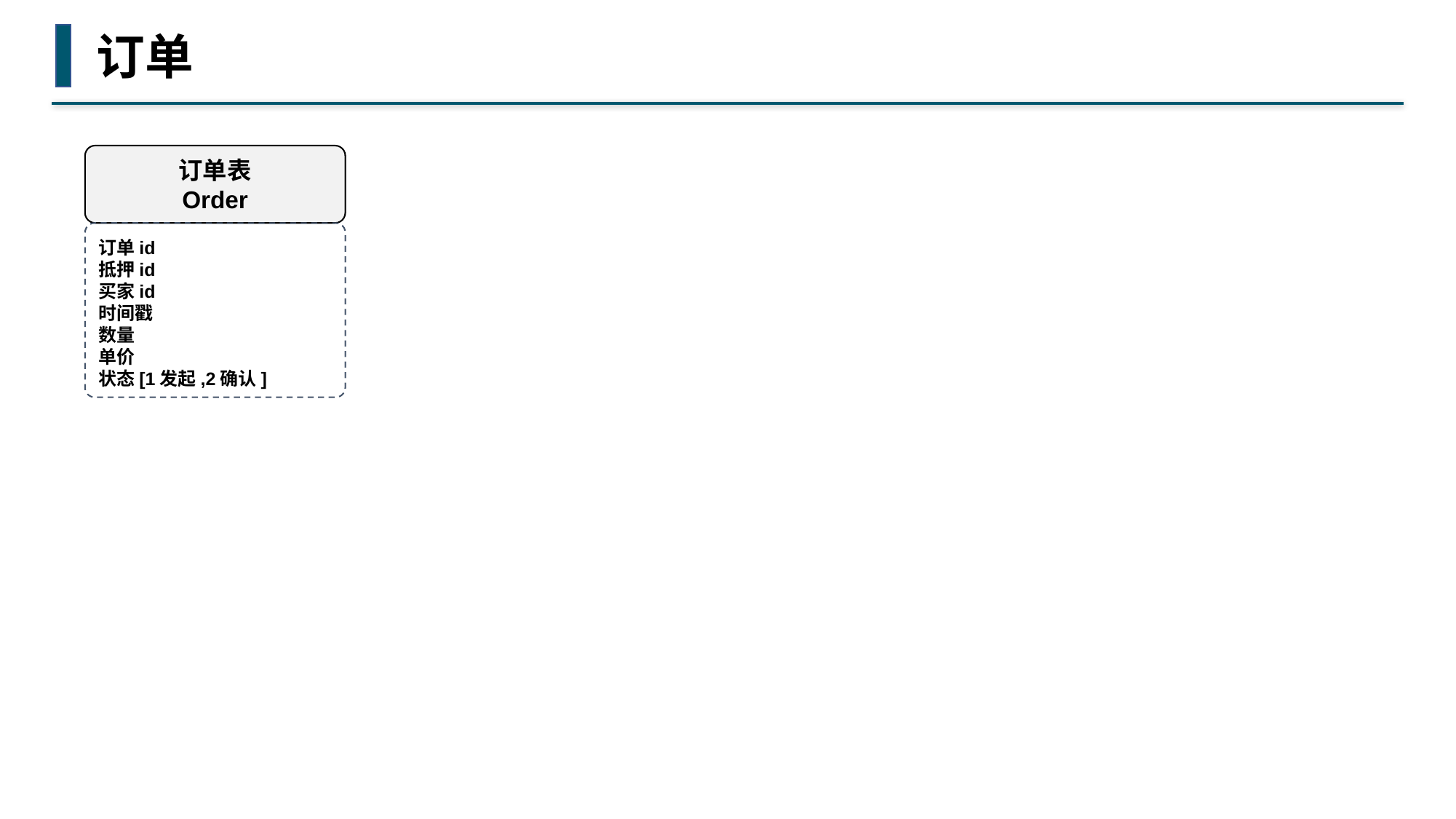

订单

订单表
Order

订单id
抵押id
买家id
时间戳
数量
单价
状态[1发起,2确认]